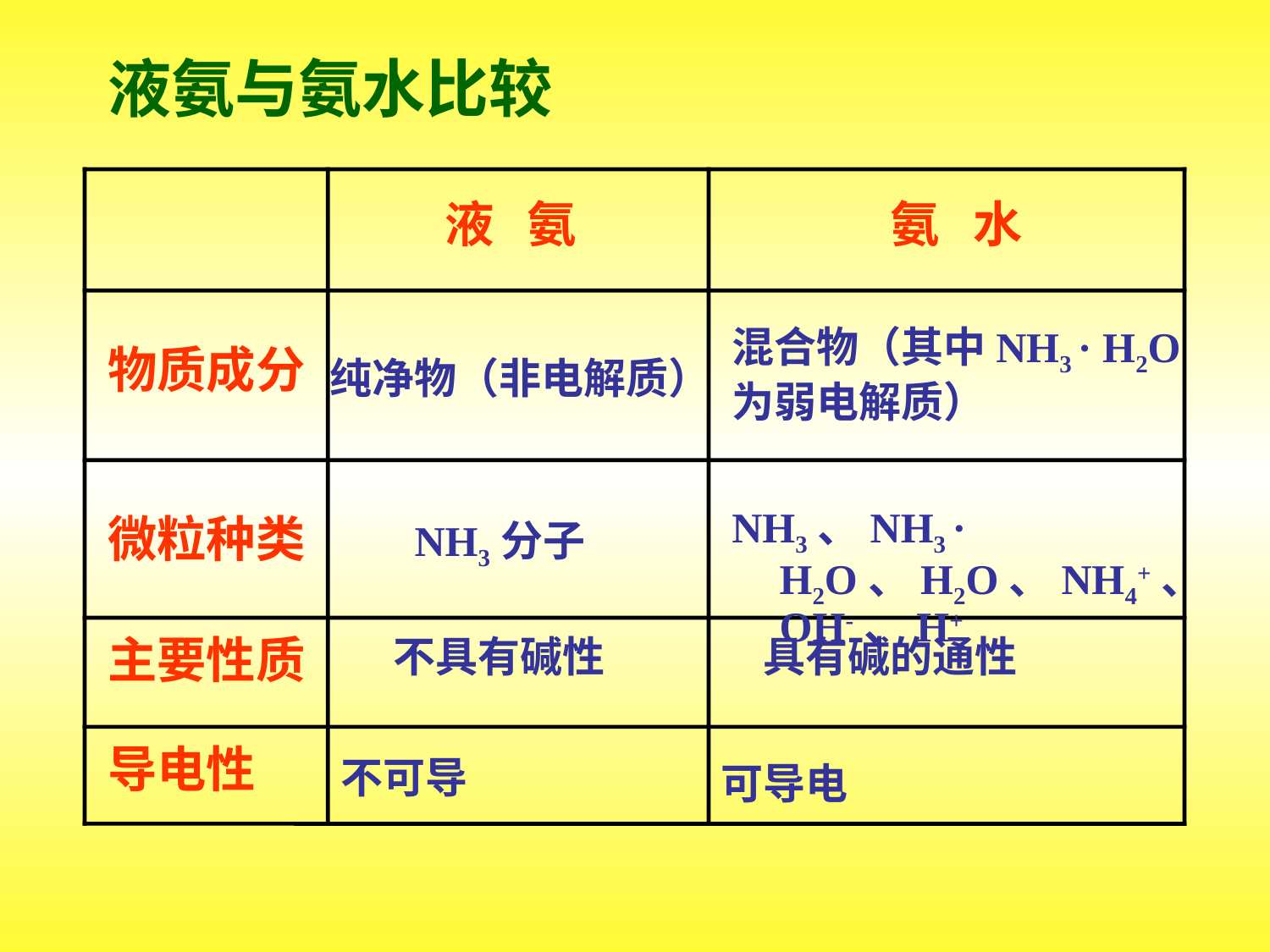

液氨与氨水比较

液   氨
氨   水

混合物（其中NH3 · H2O
为弱电解质）
物质成分
纯净物（非电解质）

NH3、NH3 · H2O、H2O、NH4+、OH-、H+
微粒种类
NH3分子

主要性质
不具有碱性
具有碱的通性

导电性
不可导
可导电